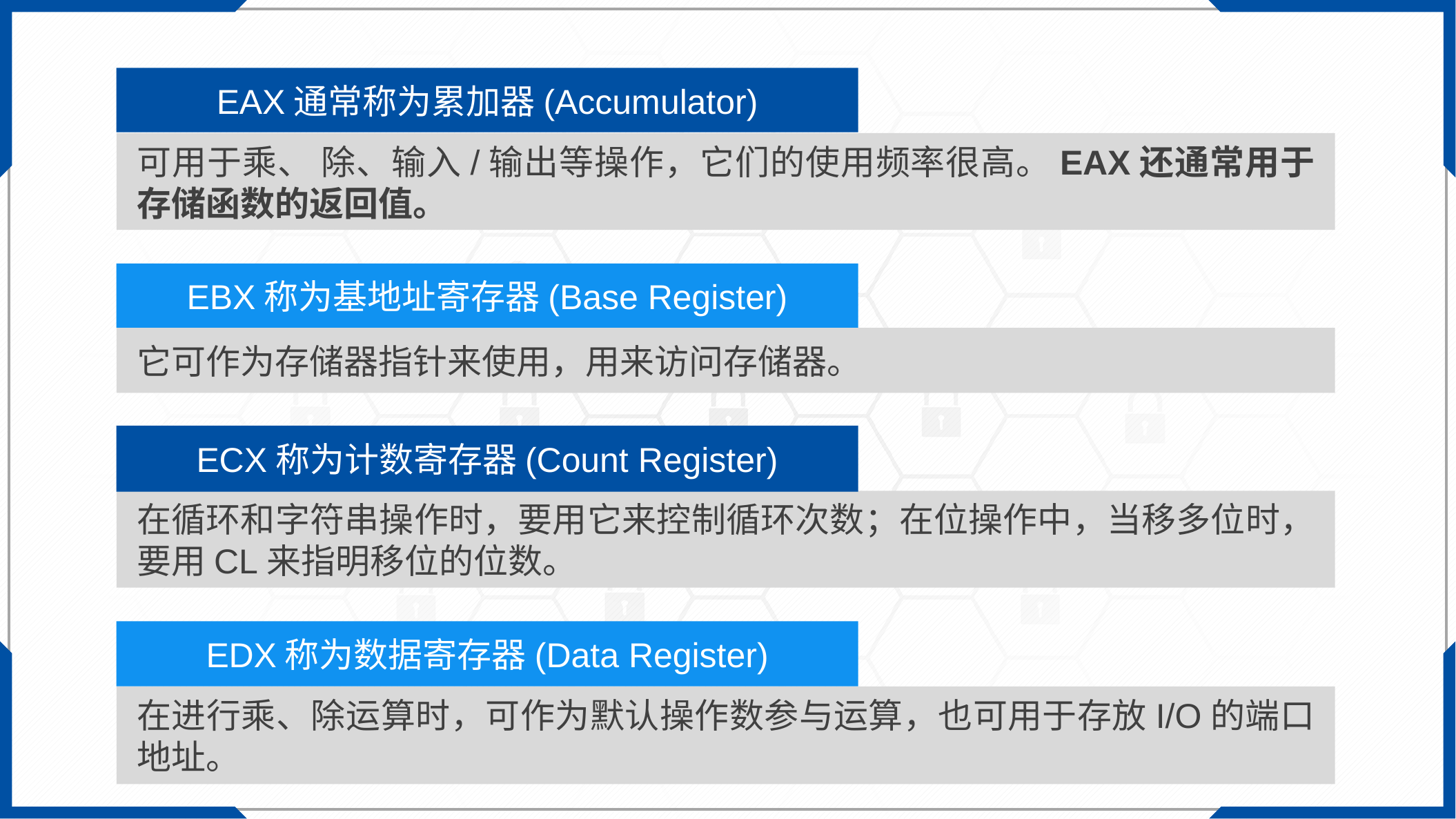

EAX通常称为累加器(Accumulator)
可用于乘、 除、输入/输出等操作，它们的使用频率很高。EAX还通常用于存储函数的返回值。
EBX称为基地址寄存器(Base Register)
它可作为存储器指针来使用，用来访问存储器。
ECX称为计数寄存器(Count Register)
在循环和字符串操作时，要用它来控制循环次数；在位操作中，当移多位时，要用CL来指明移位的位数。
EDX称为数据寄存器(Data Register)
在进行乘、除运算时，可作为默认操作数参与运算，也可用于存放I/O的端口地址。